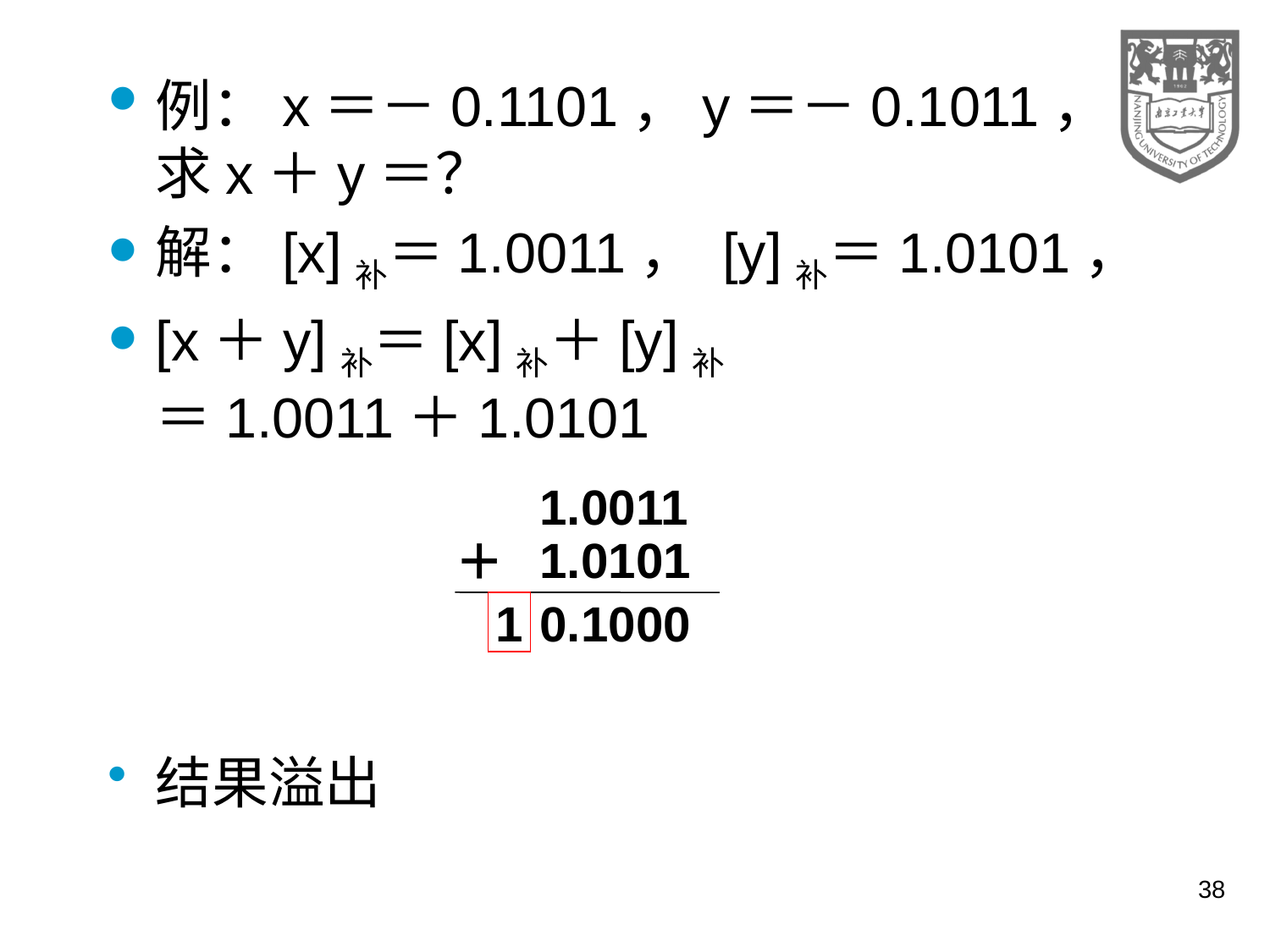

例：x＝－0.1101，y＝－0.1011，
求x＋y＝？
解：[x]补＝1.0011， [y]补＝1.0101，
[x＋y]补＝[x]补＋[y]补
＝1.0011＋1.0101
1.0011
1.0101
＋

1
0.1000
结果溢出
38